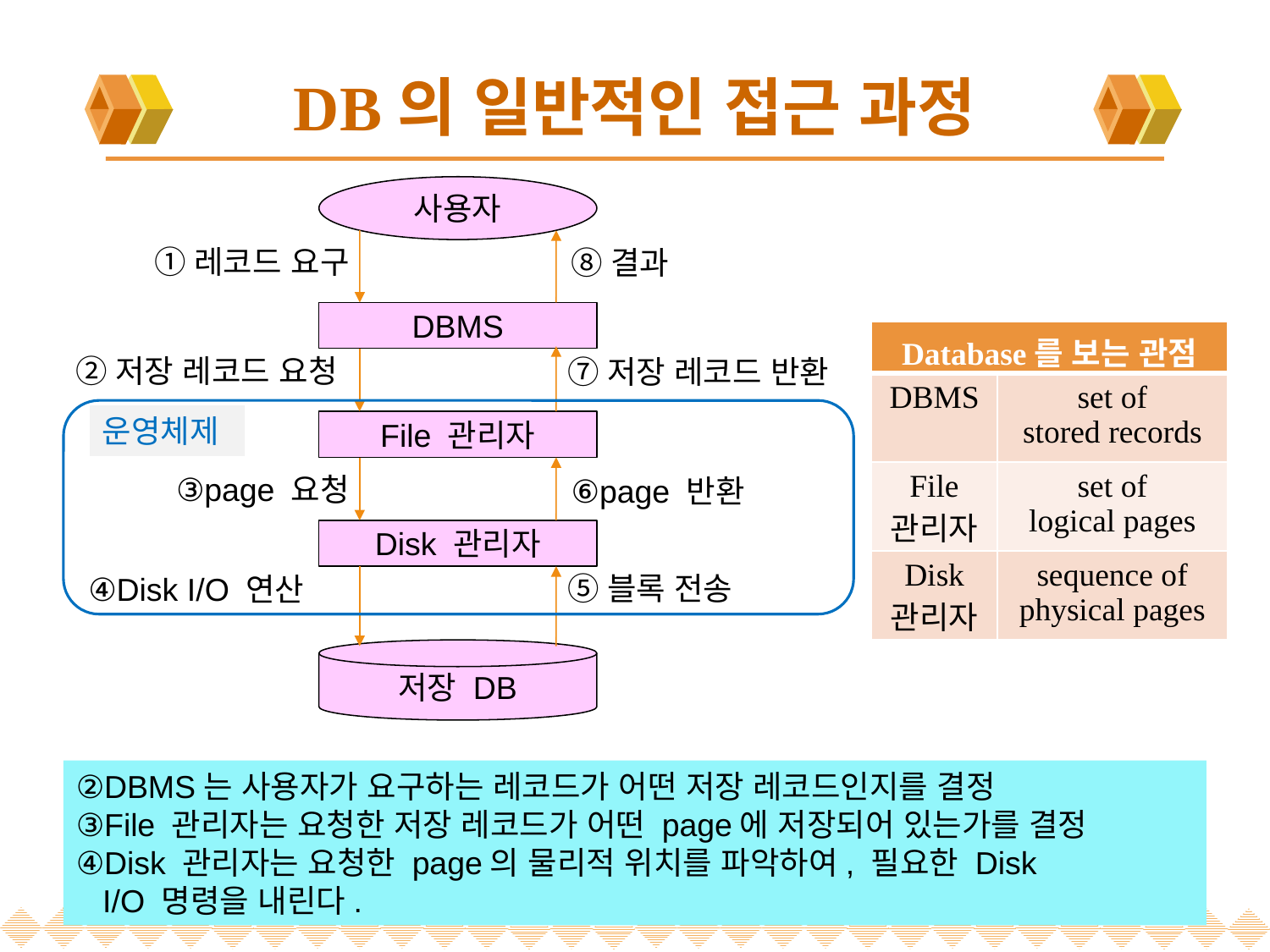

# DB의 일반적인 접근 과정
사용자
①레코드 요구
⑧결과
DBMS
②저장 레코드 요청
⑦저장 레코드 반환

운영체제
File 관리자
③page 요청
⑥page 반환
Disk 관리자
⑤블록 전송
④Disk I/O 연산
저장 DB
| Database를 보는 관점 |  |
| --- | --- |
| DBMS | set of stored records |
| File 관리자 | set of logical pages |
| Disk 관리자 | sequence of physical pages |
②DBMS는 사용자가 요구하는 레코드가 어떤 저장 레코드인지를 결정
③File 관리자는 요청한 저장 레코드가 어떤 page에 저장되어 있는가를 결정
④Disk 관리자는 요청한 page의 물리적 위치를 파악하여, 필요한 Disk
   I/O 명령을 내린다.